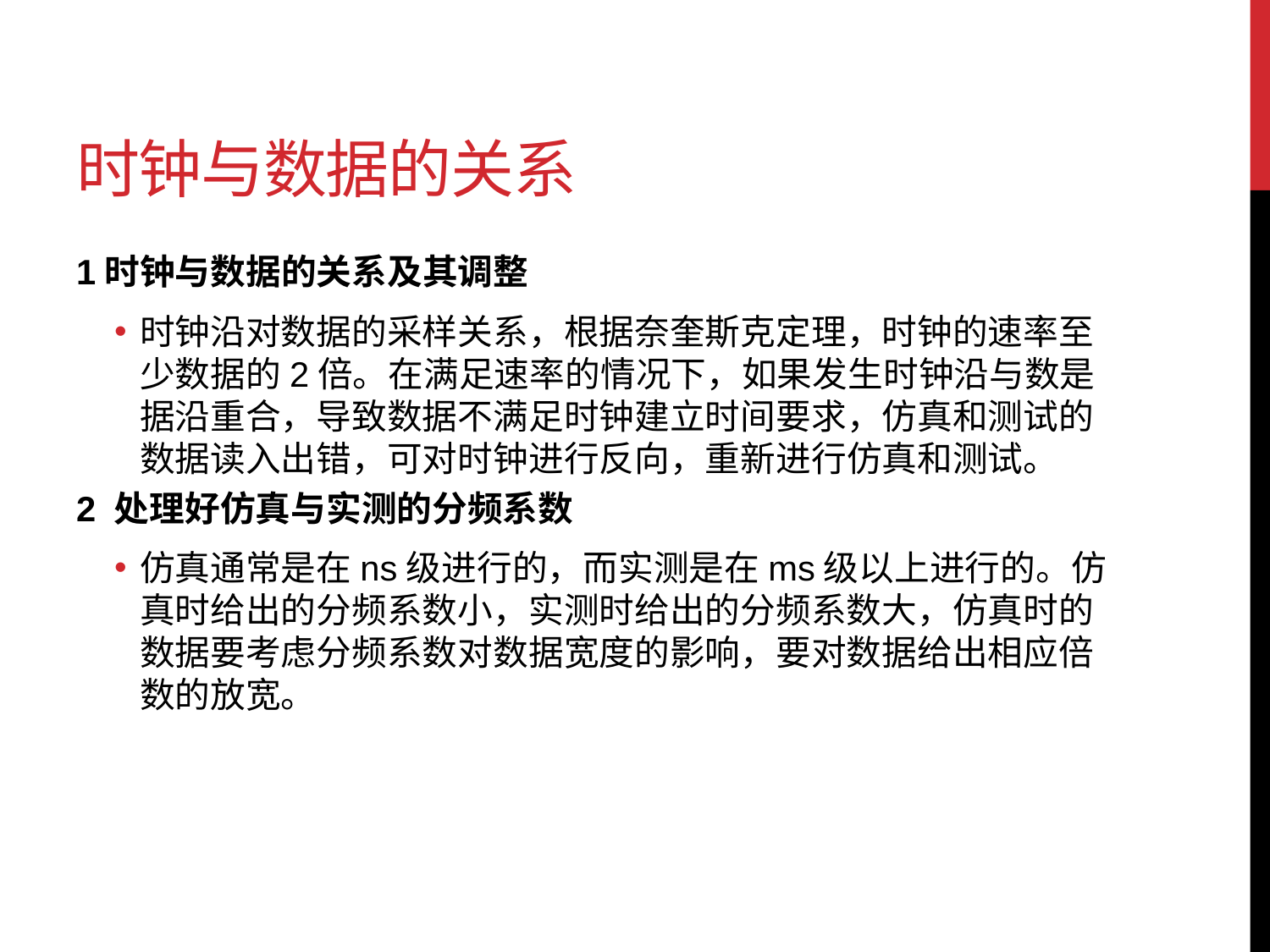

# 时钟与数据的关系
1时钟与数据的关系及其调整
时钟沿对数据的采样关系，根据奈奎斯克定理，时钟的速率至少数据的2倍。在满足速率的情况下，如果发生时钟沿与数是据沿重合，导致数据不满足时钟建立时间要求，仿真和测试的数据读入出错，可对时钟进行反向，重新进行仿真和测试。
2 处理好仿真与实测的分频系数
仿真通常是在ns级进行的，而实测是在ms级以上进行的。仿真时给出的分频系数小，实测时给出的分频系数大，仿真时的数据要考虑分频系数对数据宽度的影响，要对数据给出相应倍数的放宽。